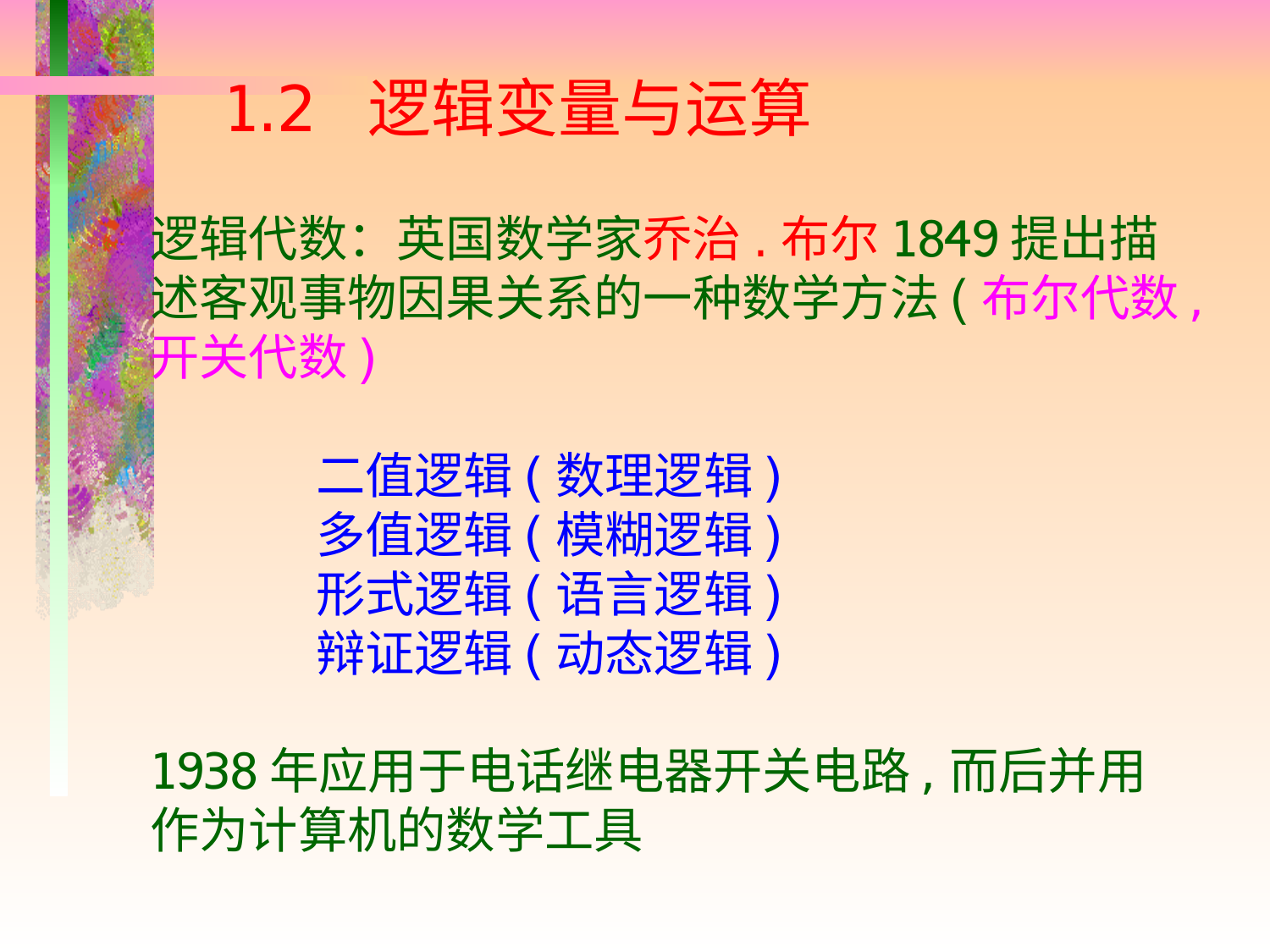

# 1.2  逻辑变量与运算
逻辑代数：英国数学家乔治.布尔1849提出描述客观事物因果关系的一种数学方法(布尔代数,开关代数)

              二值逻辑(数理逻辑)
              多值逻辑(模糊逻辑)
              形式逻辑(语言逻辑)
              辩证逻辑(动态逻辑)

1938年应用于电话继电器开关电路,而后并用作为计算机的数学工具